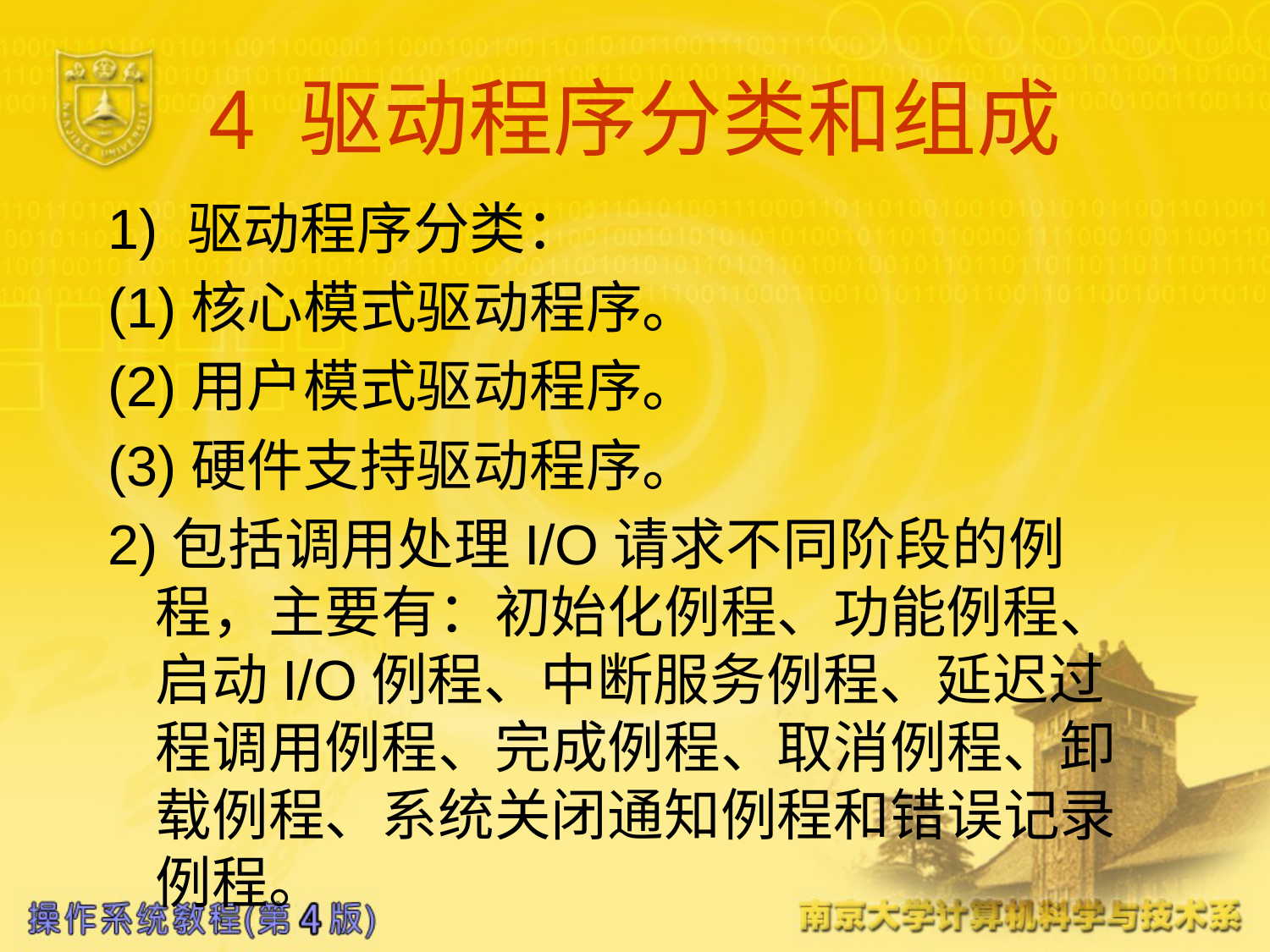

# 4 驱动程序分类和组成
1) 驱动程序分类：
(1)核心模式驱动程序。
(2)用户模式驱动程序。
(3)硬件支持驱动程序。
2)包括调用处理I/O请求不同阶段的例程，主要有：初始化例程、功能例程、启动I/O例程、中断服务例程、延迟过程调用例程、完成例程、取消例程、卸载例程、系统关闭通知例程和错误记录例程。